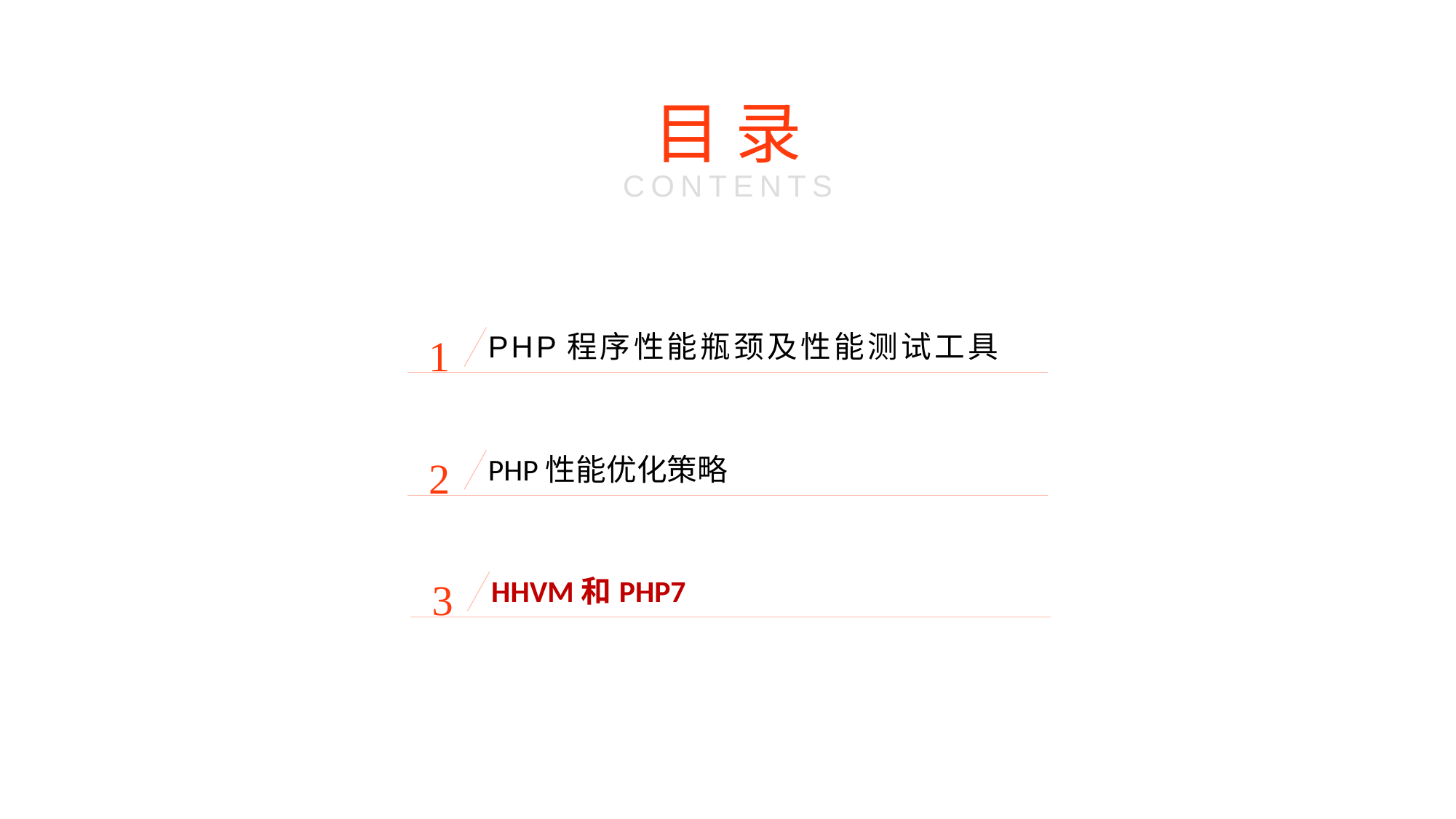

目 录
CONTENTS
PHP程序性能瓶颈及性能测试工具

1

PHP性能优化策略

2

HHVM和PHP7

3